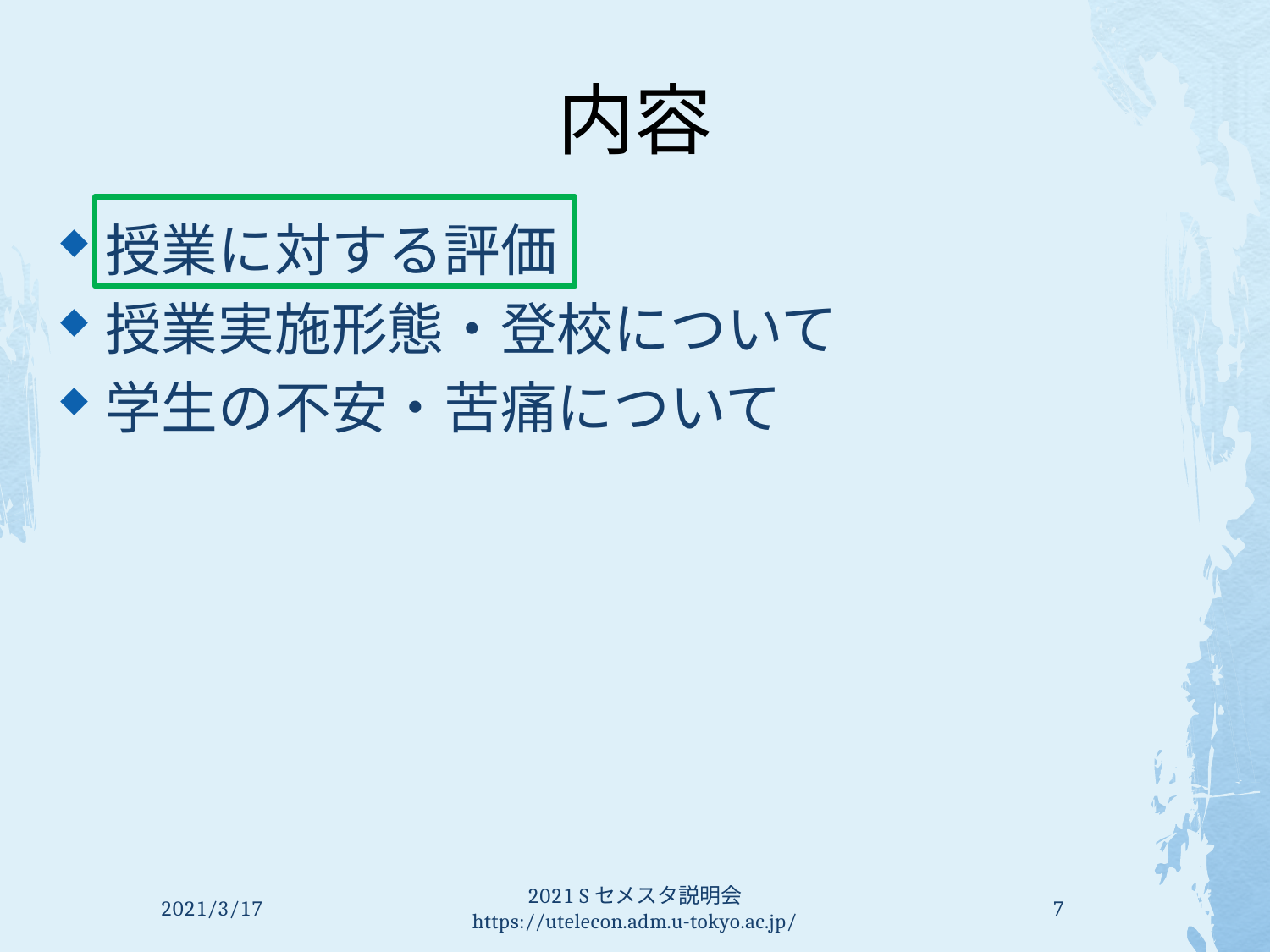

# 内容

授業に対する評価
授業実施形態・登校について
学生の不安・苦痛について
2021/3/17
2021 Sセメスタ説明会 https://utelecon.adm.u-tokyo.ac.jp/
7